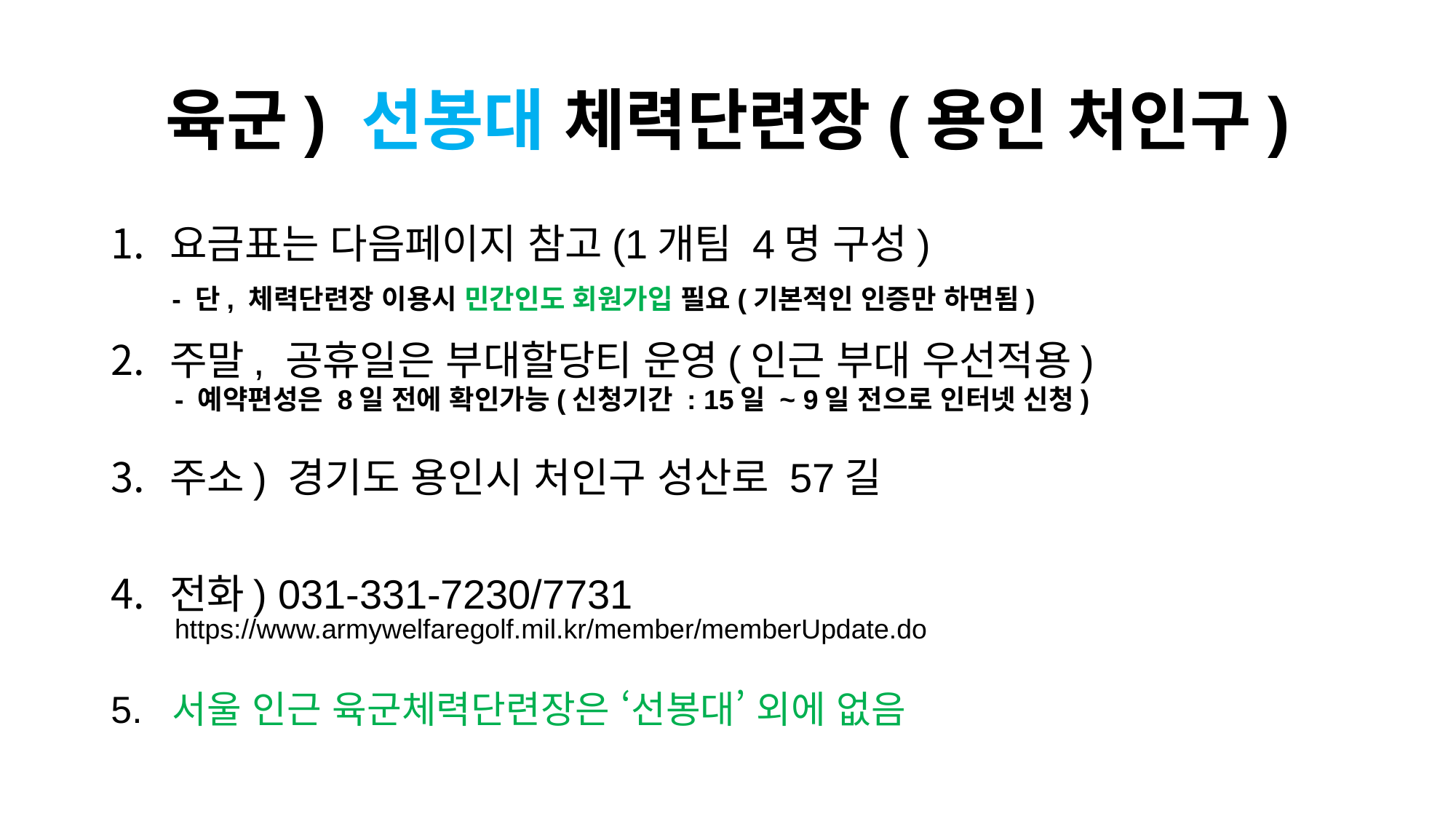

# 육군) 선봉대 체력단련장(용인 처인구)
요금표는 다음페이지 참고(1개팀 4명 구성)

주말, 공휴일은 부대할당티 운영(인근 부대 우선적용)

주소) 경기도 용인시 처인구 성산로 57길

전화) 031-331-7230/7731

5.  서울 인근 육군체력단련장은 ‘선봉대’ 외에 없음
- 단, 체력단련장 이용시 민간인도 회원가입 필요(기본적인 인증만 하면됨)
- 예약편성은 8일 전에 확인가능(신청기간 : 15일 ~ 9일 전으로 인터넷 신청)
https://www.armywelfaregolf.mil.kr/member/memberUpdate.do